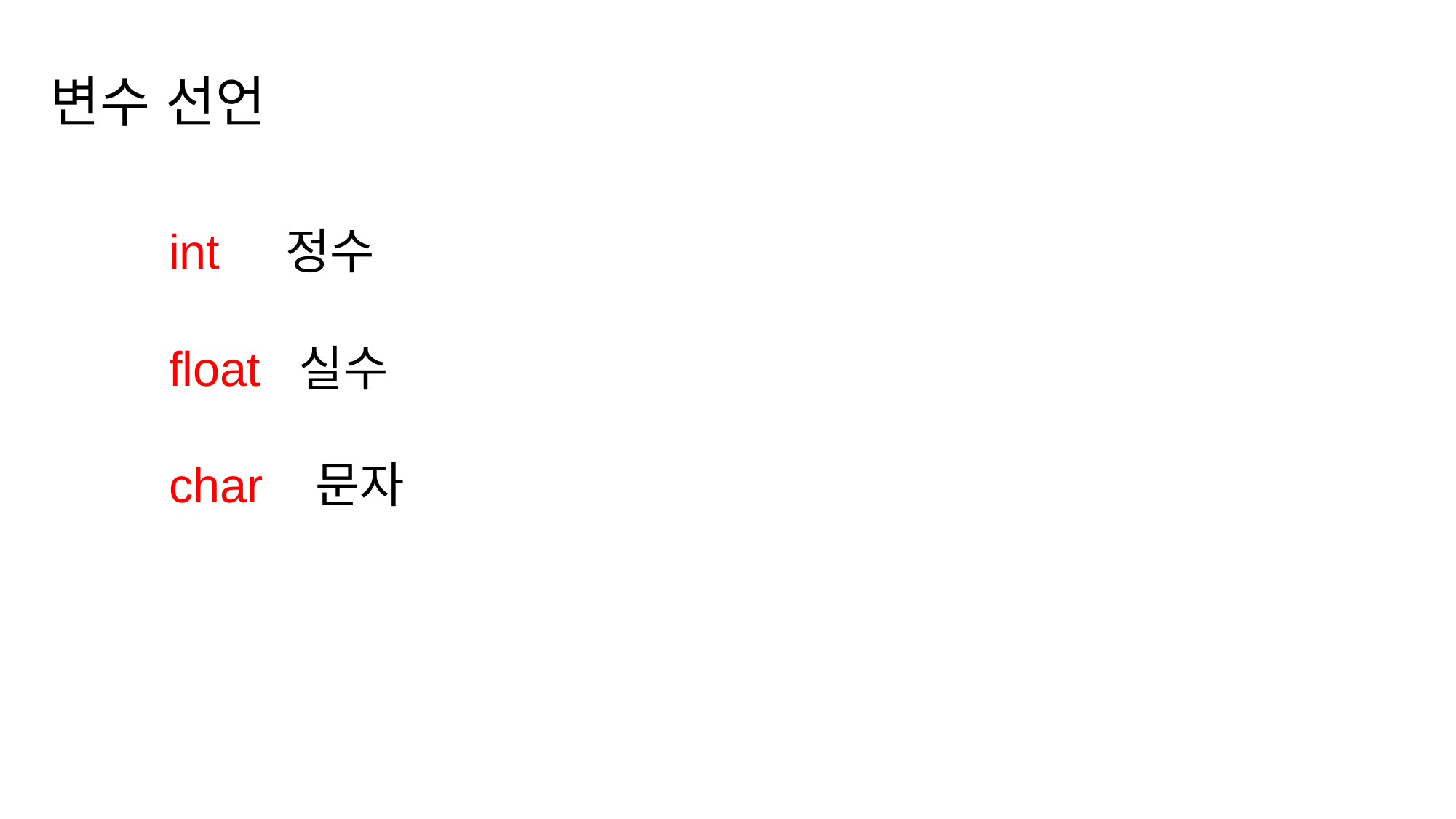

변수 선언
int    정수

float  실수

char   문자